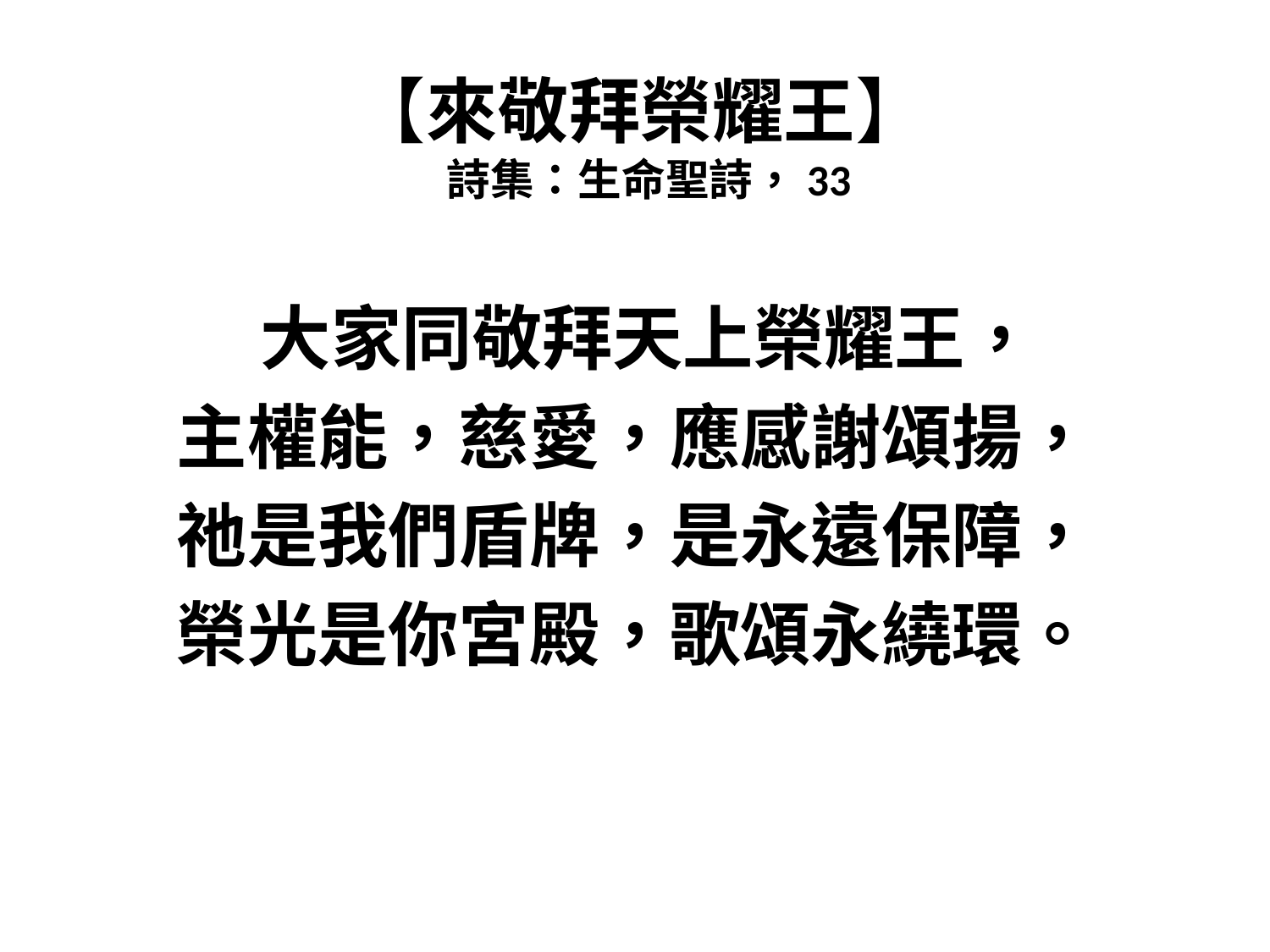

# 【來敬拜榮耀王】 詩集：生命聖詩，33
 大家同敬拜天上榮耀王，
主權能，慈愛，應感謝頌揚，
祂是我們盾牌，是永遠保障，
榮光是你宮殿，歌頌永繞環。